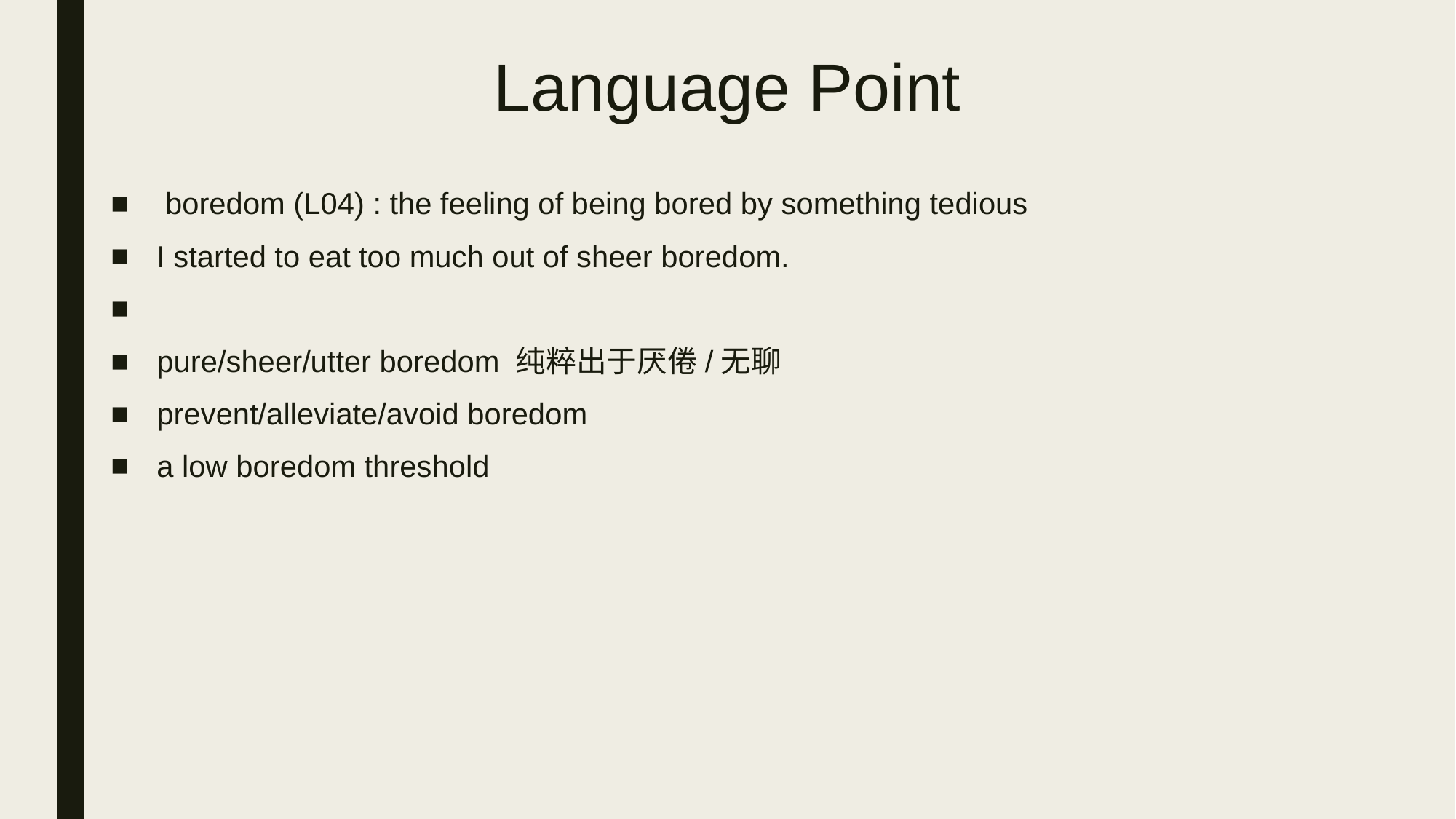

# Language Point
 boredom (L04) : the feeling of being bored by something tedious
I started to eat too much out of sheer boredom.

pure/sheer/utter boredom 纯粹出于厌倦/无聊
prevent/alleviate/avoid boredom
a low boredom threshold